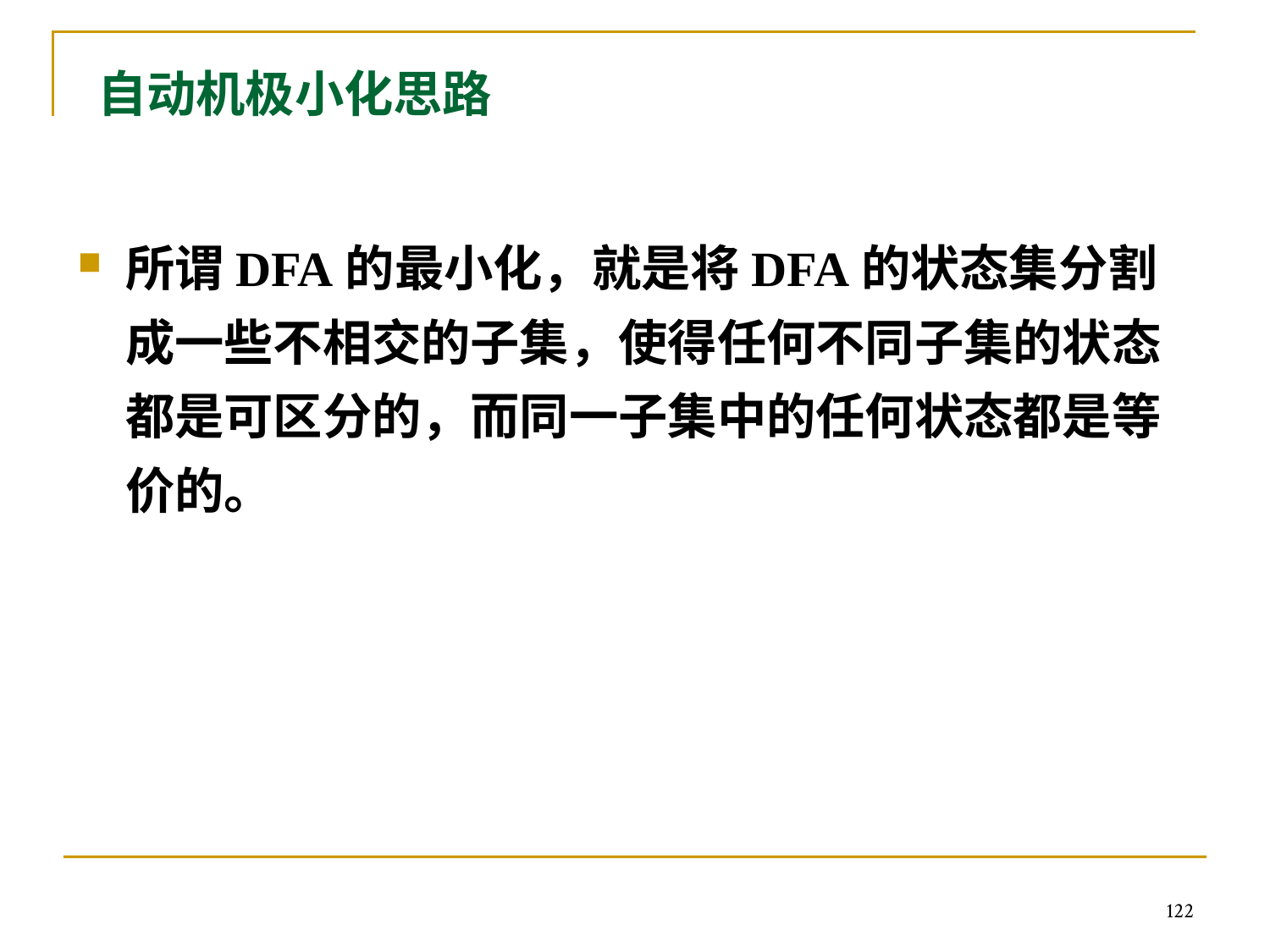

# 自动机极小化思路
所谓DFA的最小化，就是将DFA的状态集分割成一些不相交的子集，使得任何不同子集的状态都是可区分的，而同一子集中的任何状态都是等价的。
122